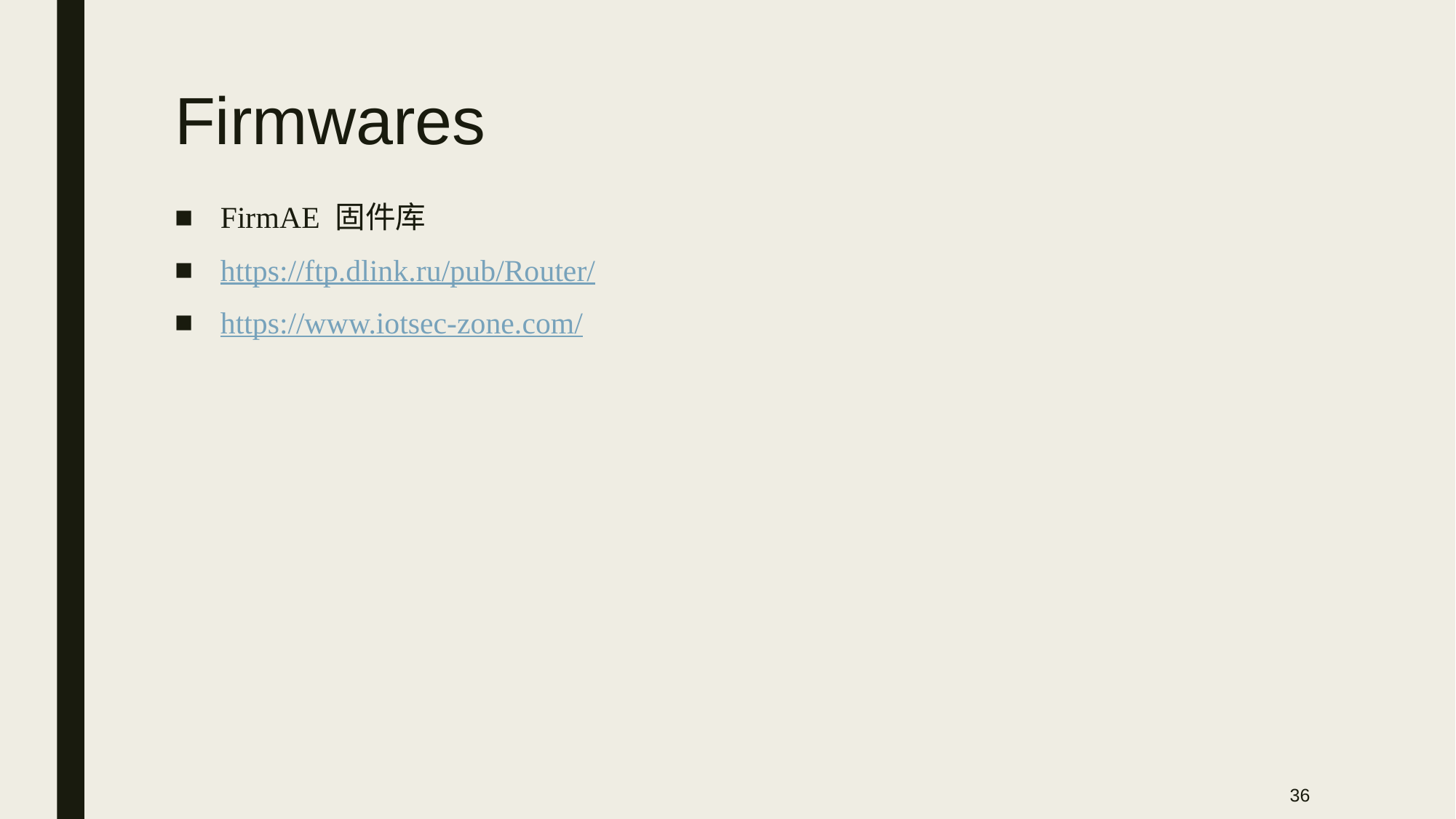

# Firmwares
FirmAE 固件库
https://ftp.dlink.ru/pub/Router/
https://www.iotsec-zone.com/
36